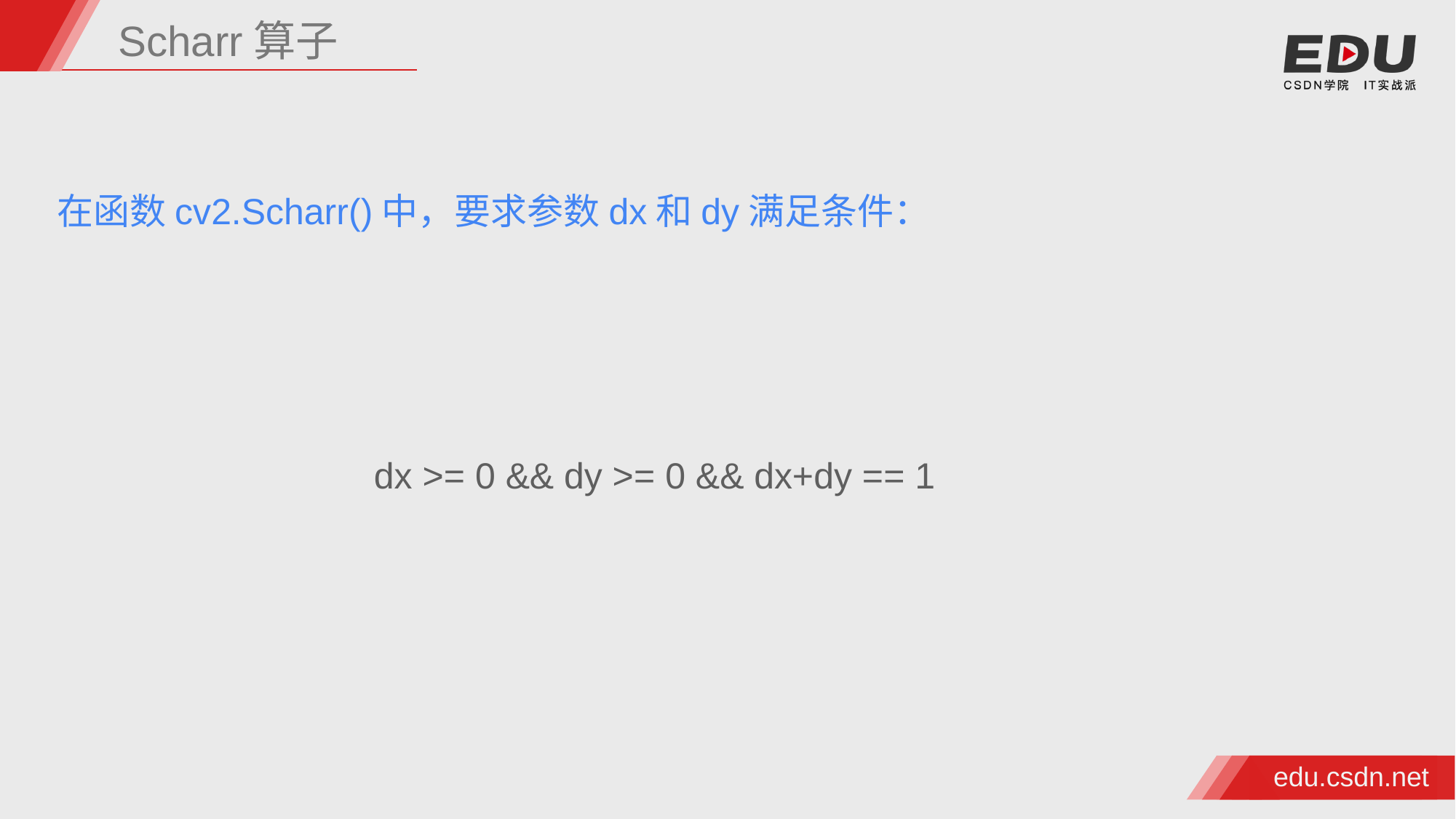

Scharr算子
在函数cv2.Scharr()中，要求参数dx和dy满足条件：
dx >= 0 && dy >= 0 && dx+dy == 1